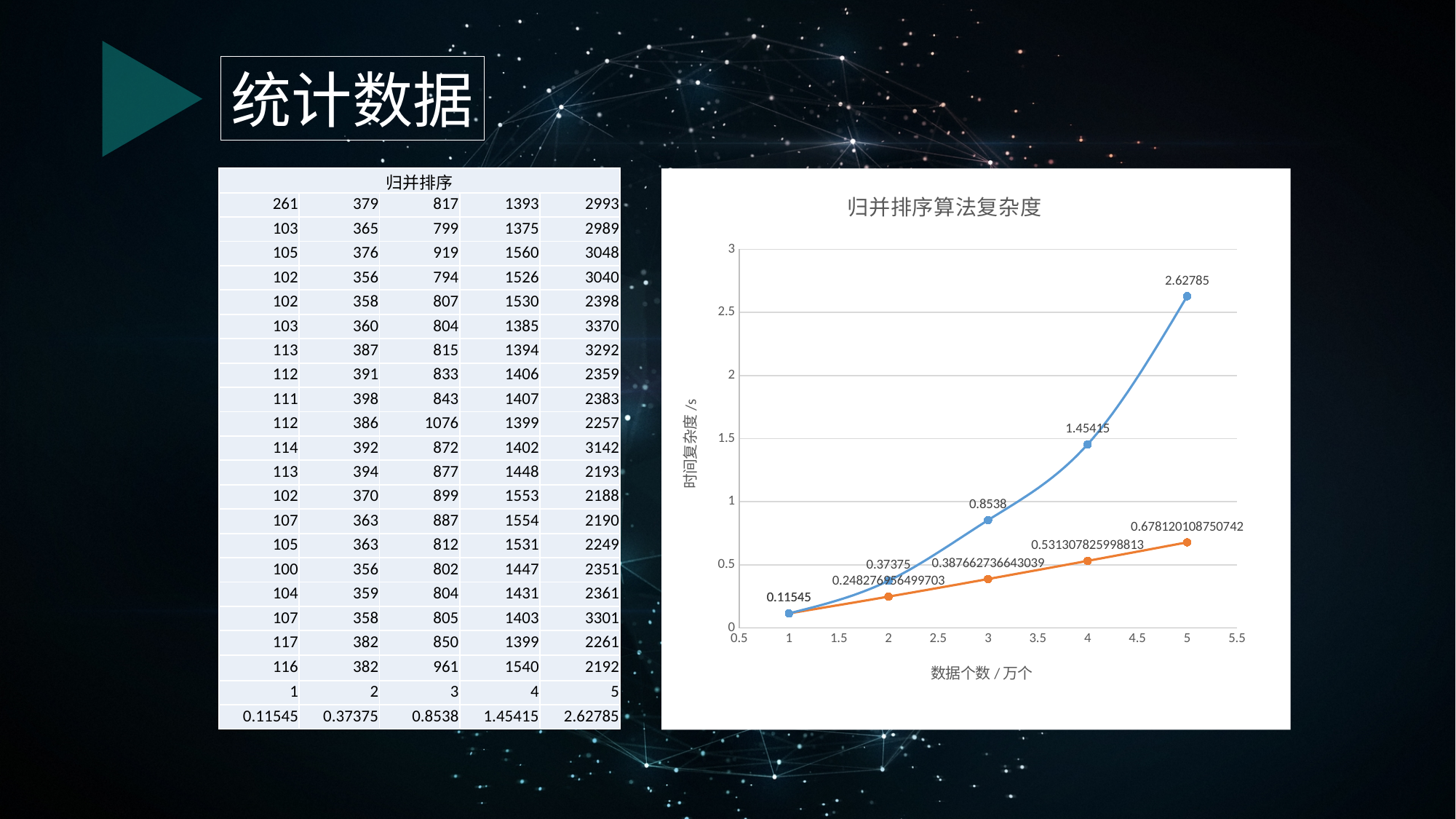

统计数据

### Chart: 归并排序算法复杂度

| Category |  |  |
|---|---|---|
| 归并排序 |  |  |  |  |
| --- | --- | --- | --- | --- |
| 261 | 379 | 817 | 1393 | 2993 |
| 103 | 365 | 799 | 1375 | 2989 |
| 105 | 376 | 919 | 1560 | 3048 |
| 102 | 356 | 794 | 1526 | 3040 |
| 102 | 358 | 807 | 1530 | 2398 |
| 103 | 360 | 804 | 1385 | 3370 |
| 113 | 387 | 815 | 1394 | 3292 |
| 112 | 391 | 833 | 1406 | 2359 |
| 111 | 398 | 843 | 1407 | 2383 |
| 112 | 386 | 1076 | 1399 | 2257 |
| 114 | 392 | 872 | 1402 | 3142 |
| 113 | 394 | 877 | 1448 | 2193 |
| 102 | 370 | 899 | 1553 | 2188 |
| 107 | 363 | 887 | 1554 | 2190 |
| 105 | 363 | 812 | 1531 | 2249 |
| 100 | 356 | 802 | 1447 | 2351 |
| 104 | 359 | 804 | 1431 | 2361 |
| 107 | 358 | 805 | 1403 | 3301 |
| 117 | 382 | 850 | 1399 | 2261 |
| 116 | 382 | 961 | 1540 | 2192 |
| 1 | 2 | 3 | 4 | 5 |
| 0.11545 | 0.37375 | 0.8538 | 1.45415 | 2.62785 |